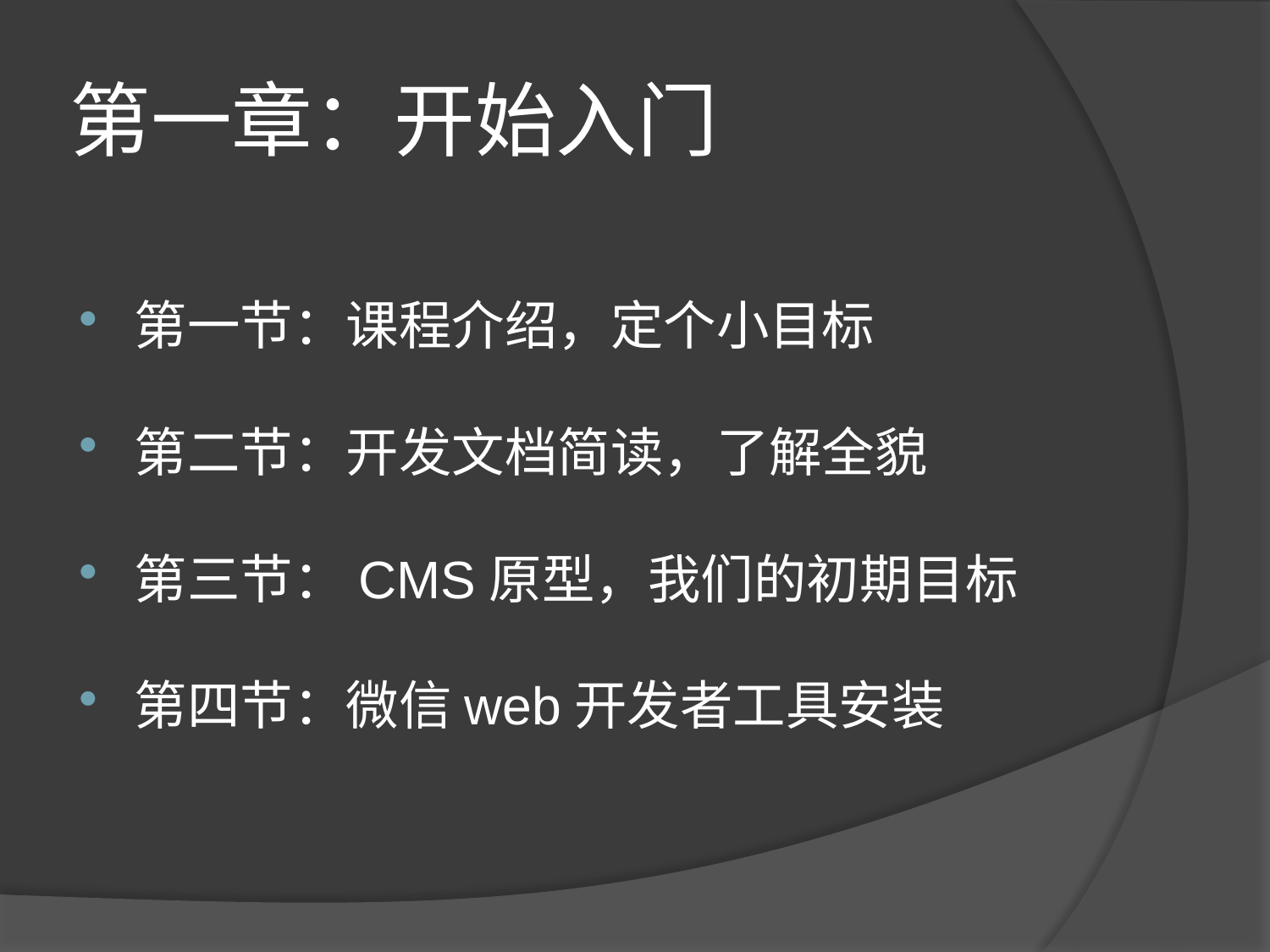

# 第一章：开始入门
第一节：课程介绍，定个小目标
第二节：开发文档简读，了解全貌
第三节：CMS原型，我们的初期目标
第四节：微信web开发者工具安装